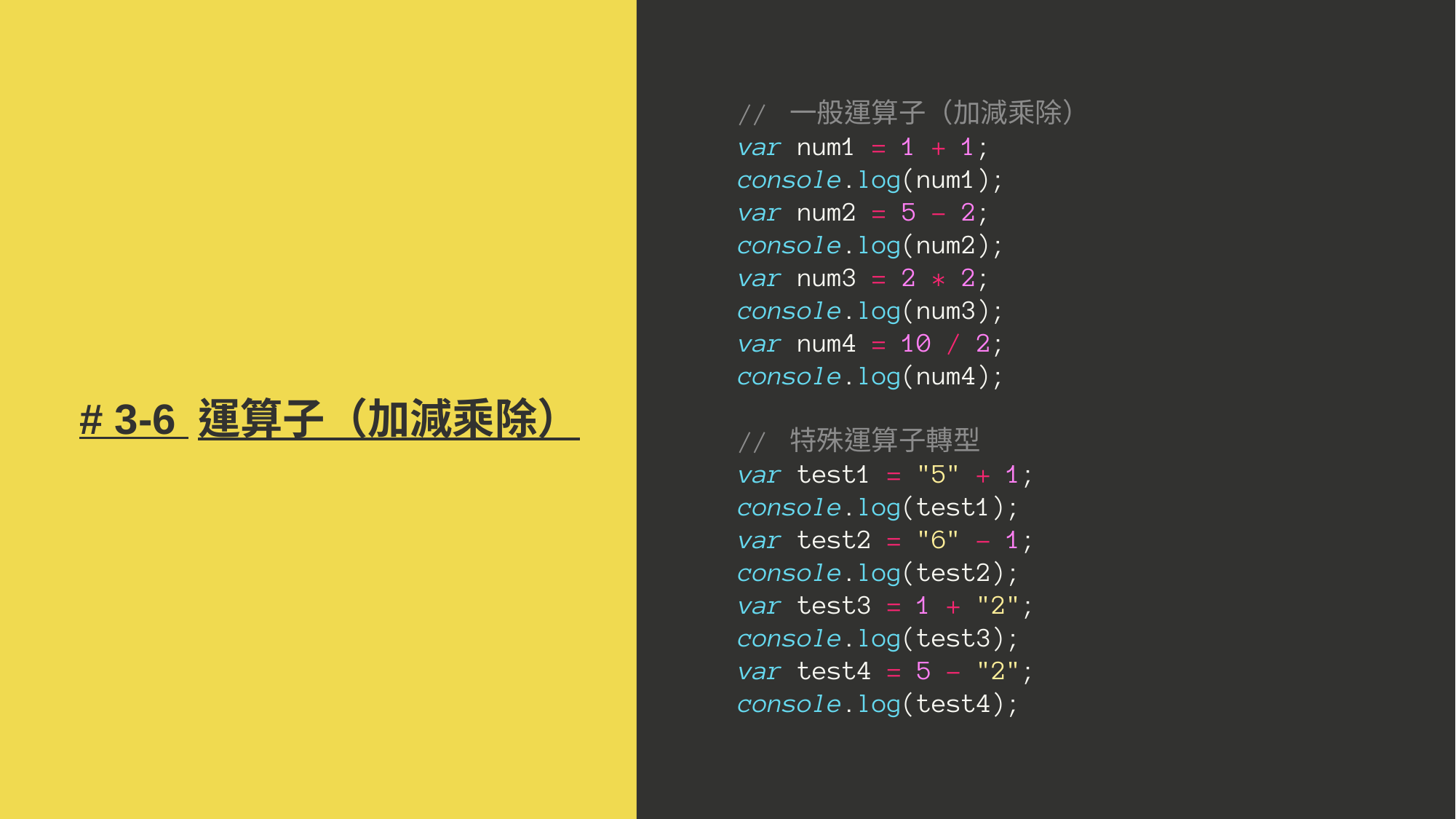

// 一般運算子（加減乘除）
var num1 = 1 + 1;
console.log(num1);
var num2 = 5 - 2;
console.log(num2);
var num3 = 2 * 2;
console.log(num3);
var num4 = 10 / 2;
console.log(num4);
// 特殊運算子轉型
var test1 = "5" + 1;
console.log(test1);
var test2 = "6" - 1;
console.log(test2);
var test3 = 1 + "2";
console.log(test3);
var test4 = 5 - "2";
console.log(test4);
# # 3-6 運算子（加減乘除）